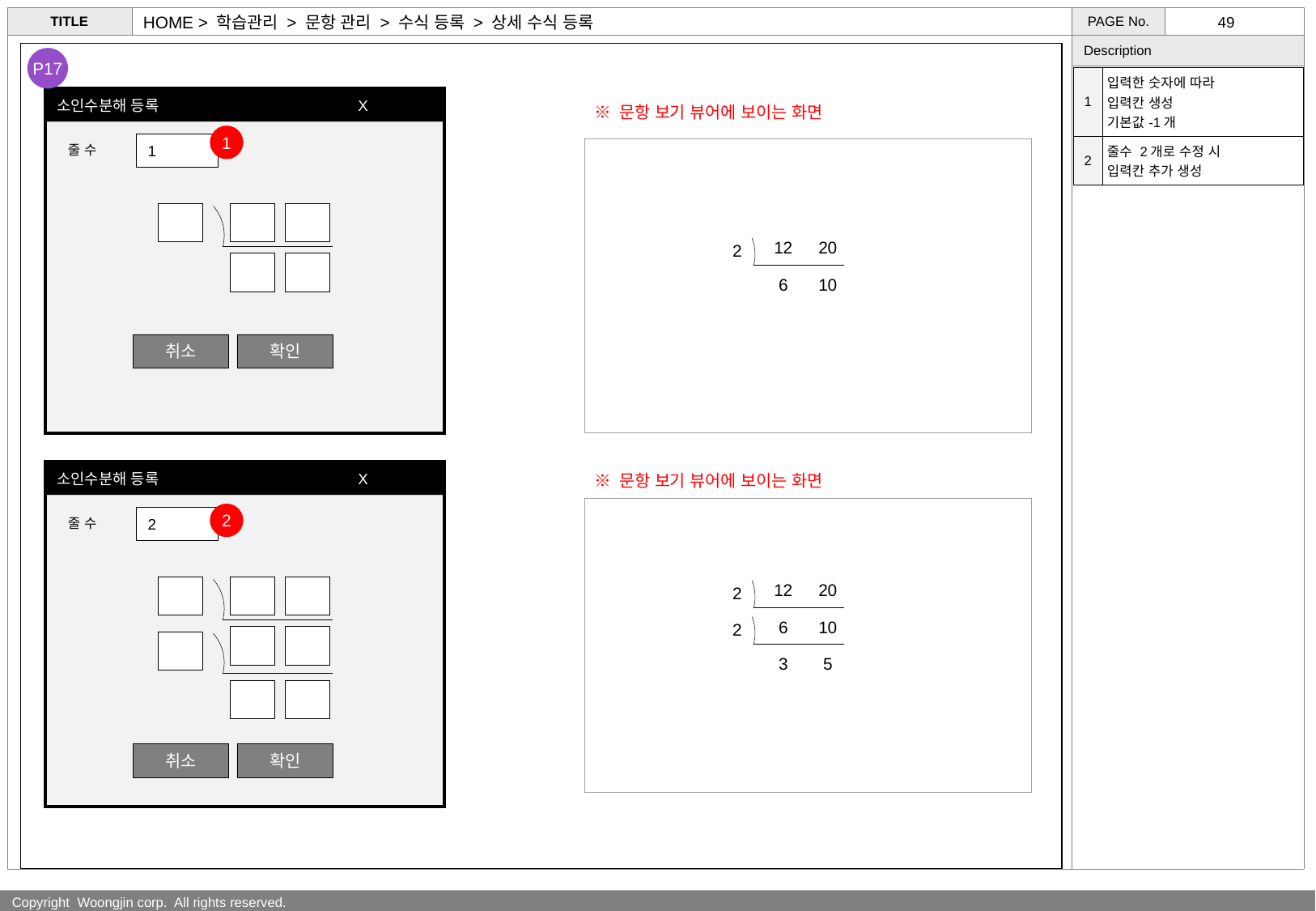

# HOME > 학습관리 > 문항 관리 > 수식 등록 > 상세 수식 등록
P17
| 1 | 입력한 숫자에 따라 입력칸 생성 기본값-1개 |
| --- | --- |
| 2 | 줄수 2개로 수정 시 입력칸 추가 생성 |
소인수분해 등록                                              X
|  |
| --- |
※ 문항 보기 뷰어에 보이는 화면
1
1

줄 수

12
20
2

6
10
취소
확인
소인수분해 등록                                              X
|  |
| --- |
※ 문항 보기 뷰어에 보이는 화면

2
2
줄 수

12
20
2

6
10
2

3
5

취소
확인